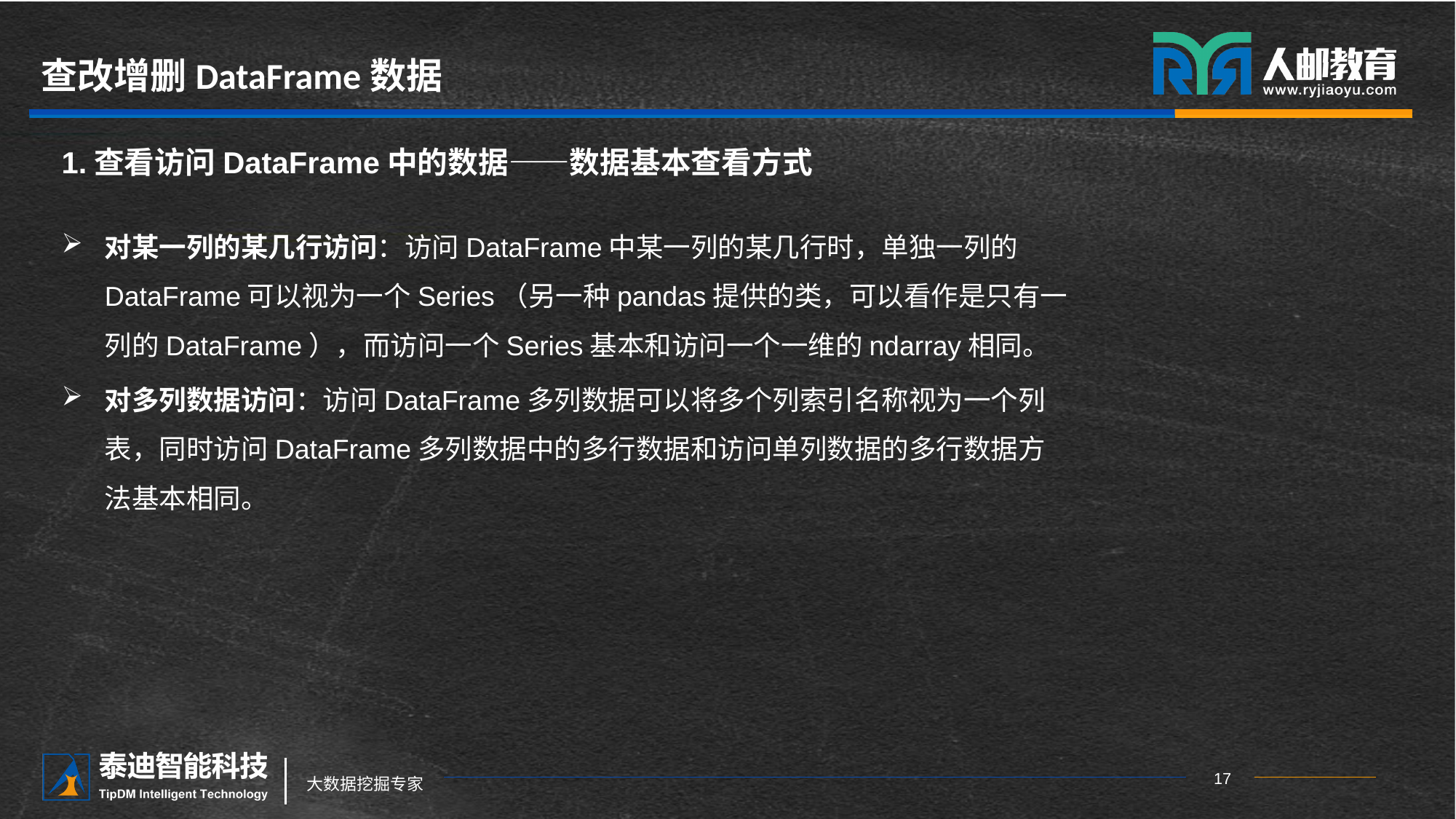

# 查改增删DataFrame数据
1.查看访问DataFrame中的数据——数据基本查看方式
对某一列的某几行访问：访问DataFrame中某一列的某几行时，单独一列的DataFrame可以视为一个Series（另一种pandas提供的类，可以看作是只有一列的DataFrame），而访问一个Series基本和访问一个一维的ndarray相同。
对多列数据访问：访问DataFrame多列数据可以将多个列索引名称视为一个列表，同时访问DataFrame多列数据中的多行数据和访问单列数据的多行数据方法基本相同。